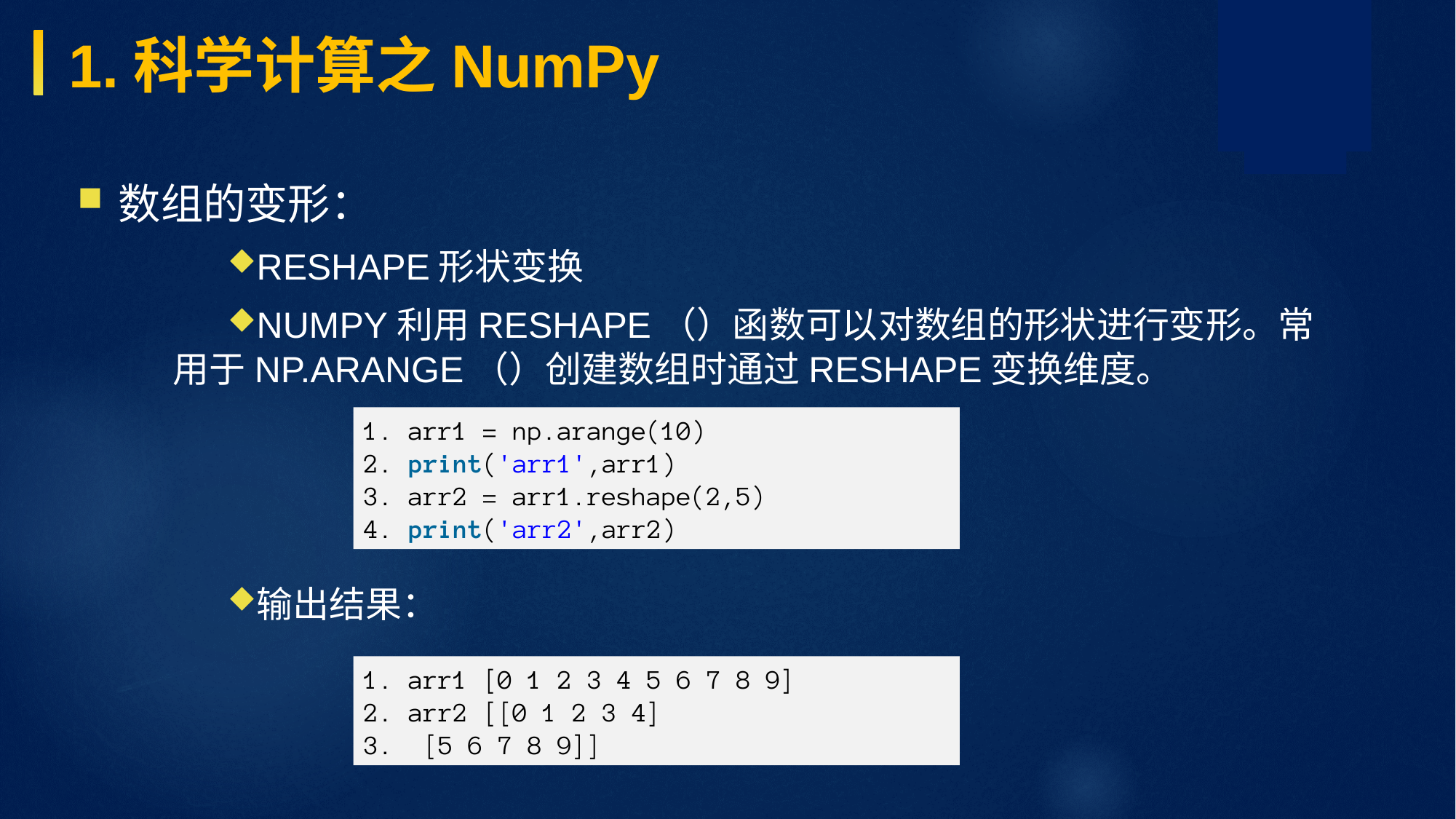

1.科学计算之NumPy
数组的变形：
reshape形状变换
NumPy利用reshape（）函数可以对数组的形状进行变形。常用于np.arange（）创建数组时通过reshape变换维度。

输出结果：
1. arr1 = np.arange(10)    2. print('arr1',arr1)    3. arr2 = arr1.reshape(2,5)    4. print('arr2',arr2)
1. arr1 [0 1 2 3 4 5 6 7 8 9]    2. arr2 [[0 1 2 3 4]    3.  [5 6 7 8 9]]